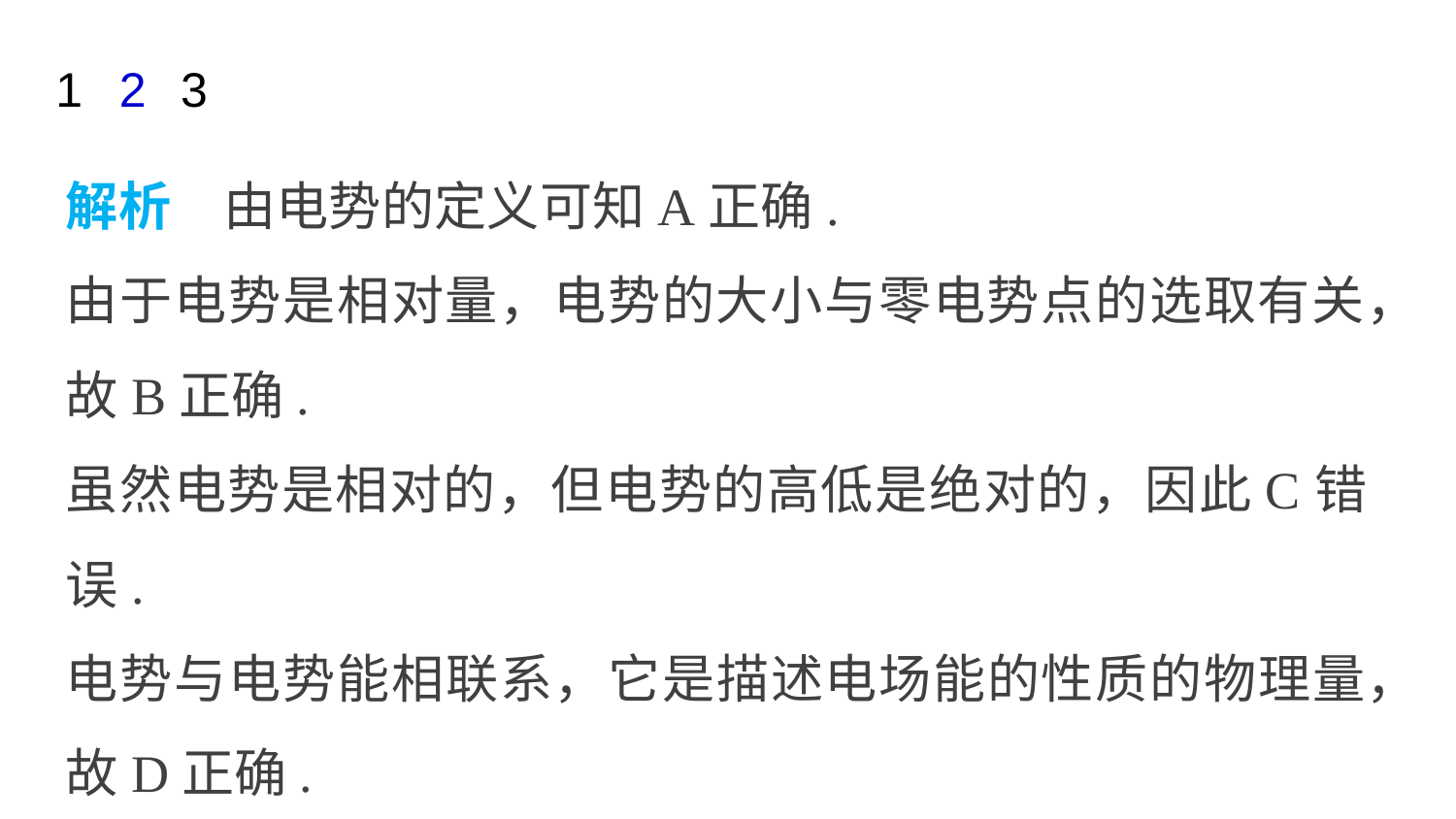

1
2
3
解析　由电势的定义可知A正确.
由于电势是相对量，电势的大小与零电势点的选取有关，故B正确.
虽然电势是相对的，但电势的高低是绝对的，因此C错误.
电势与电势能相联系，它是描述电场能的性质的物理量，故D正确.
答案　ABD